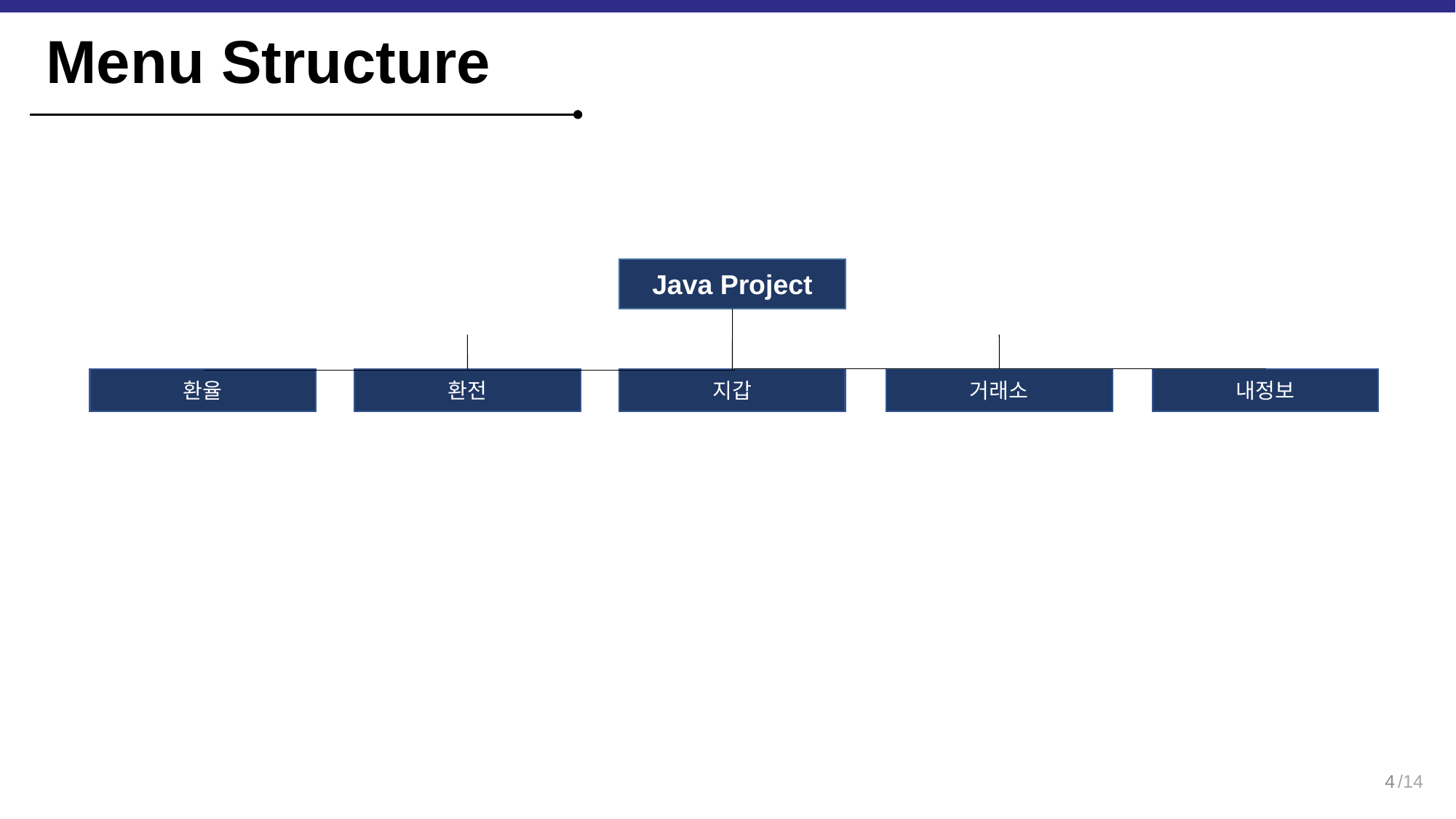

Menu Structure
Java Project
환율
환전
지갑
거래소
내정보
4